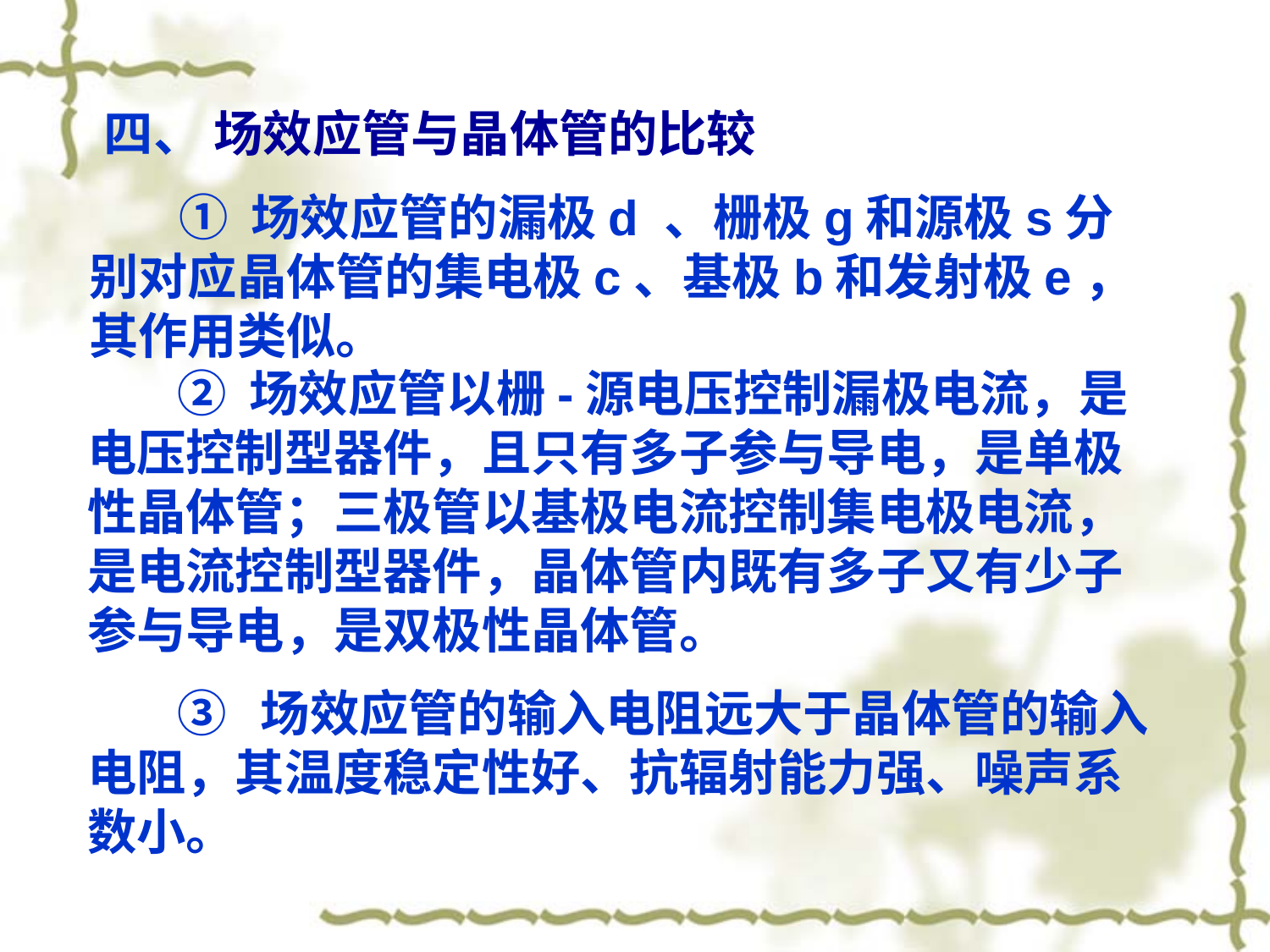

四、 场效应管与晶体管的比较
        ① 场效应管的漏极d 、栅极g和源极s分别对应晶体管的集电极c、基极b和发射极e，其作用类似。
        ② 场效应管以栅-源电压控制漏极电流，是电压控制型器件，且只有多子参与导电，是单极性晶体管；三极管以基极电流控制集电极电流，是电流控制型器件，晶体管内既有多子又有少子参与导电，是双极性晶体管。
        ③  场效应管的输入电阻远大于晶体管的输入电阻，其温度稳定性好、抗辐射能力强、噪声系数小。
113